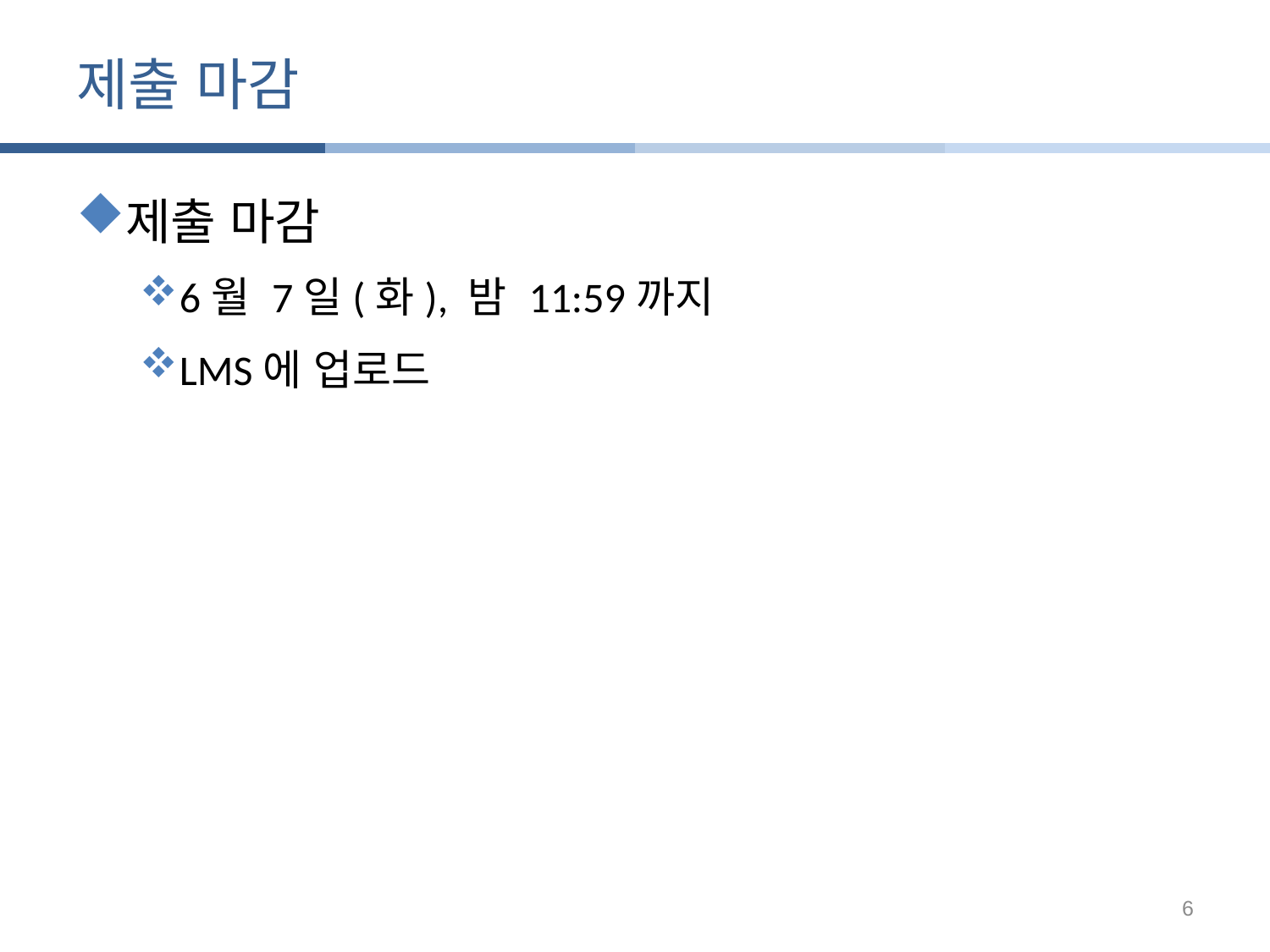

# 제출 마감
제출 마감
6월 7일(화), 밤 11:59까지
LMS에 업로드

6